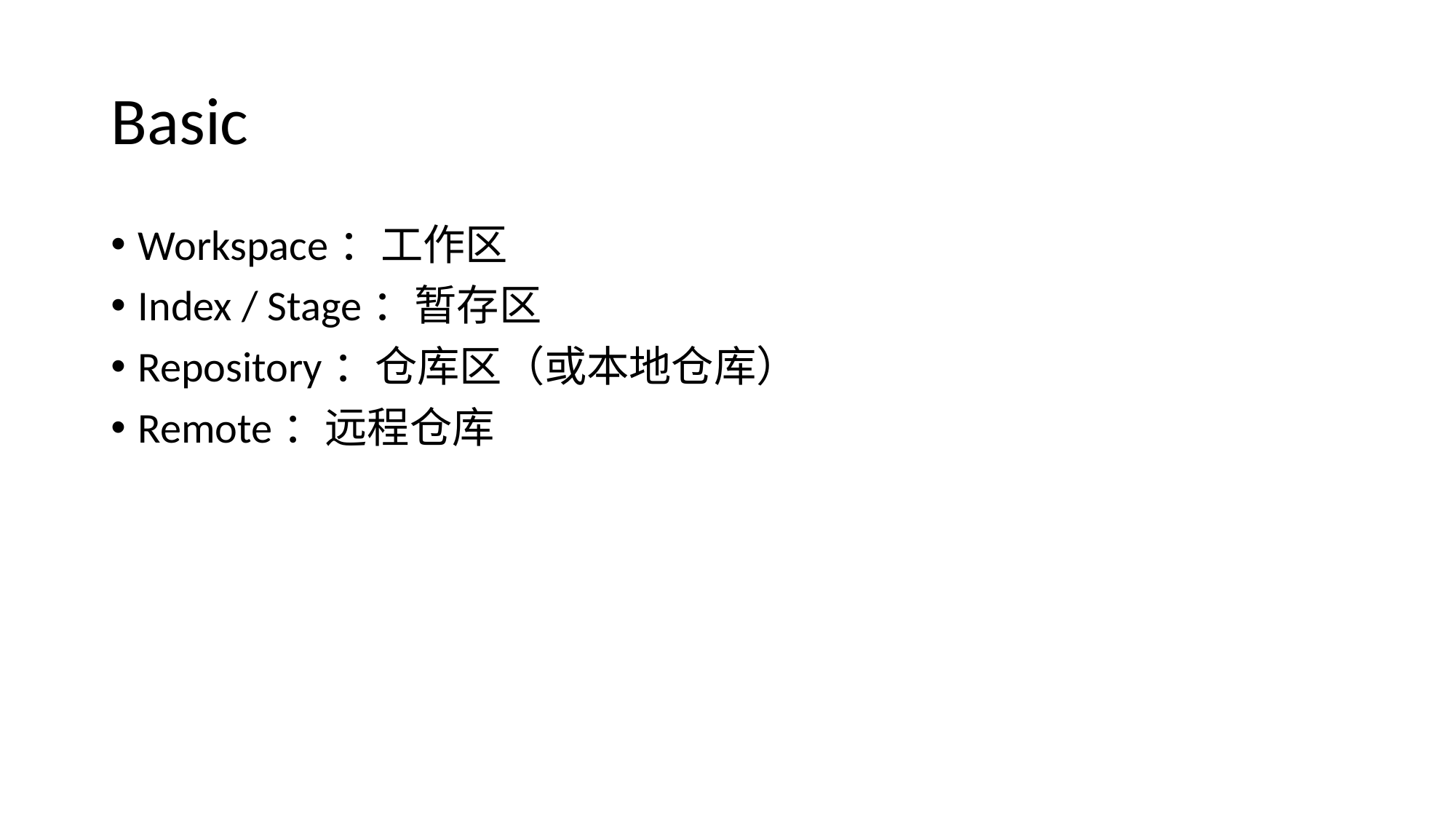

# Basic
Workspace：工作区
Index / Stage：暂存区
Repository：仓库区（或本地仓库）
Remote：远程仓库